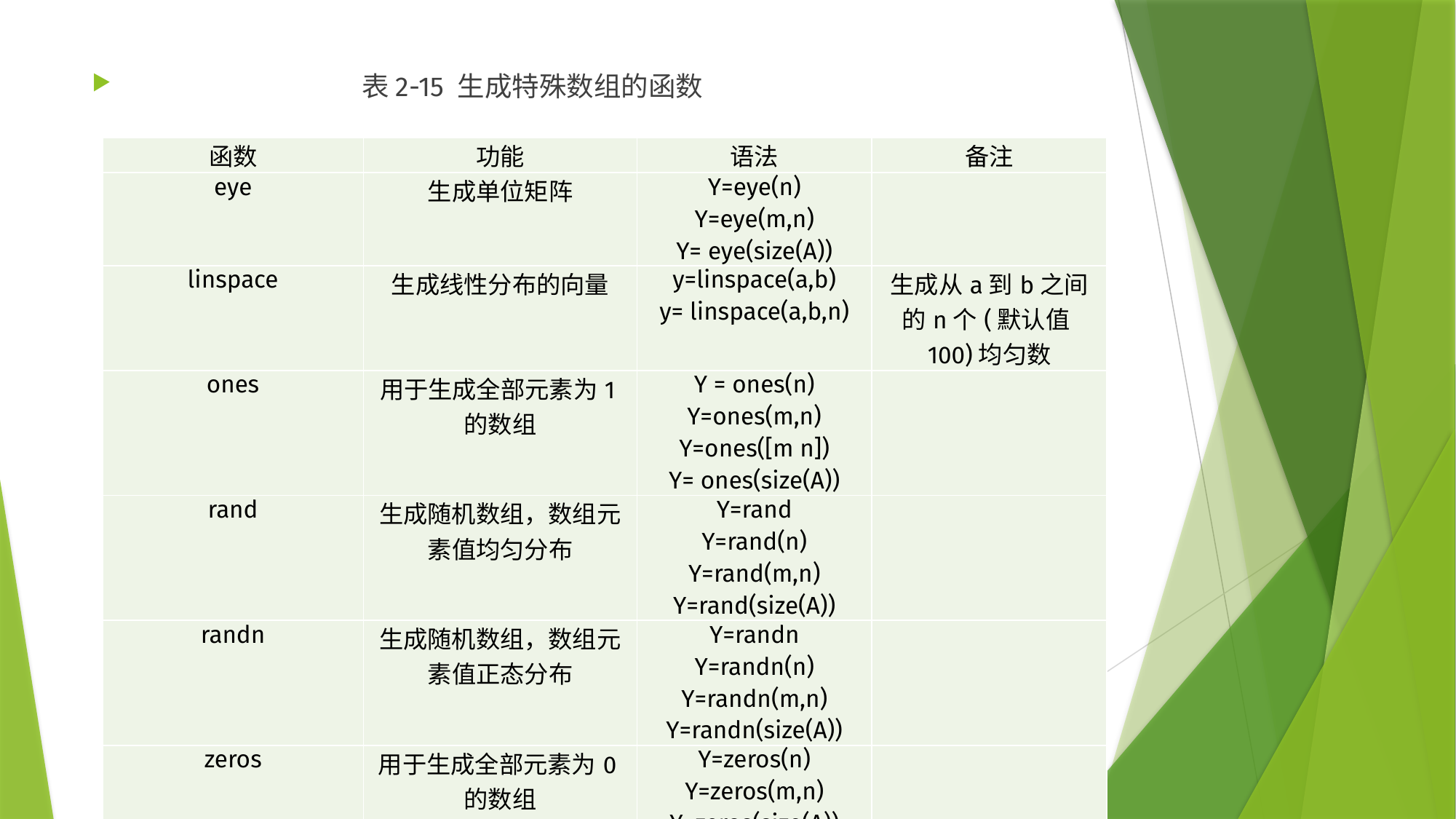

表2-15 生成特殊数组的函数

| 函数 | 功能 | 语法 | 备注 |
| --- | --- | --- | --- |
| eye | 生成单位矩阵 | Y=eye(n) Y=eye(m,n) Y= eye(size(A)) |  |
| linspace | 生成线性分布的向量 | y=linspace(a,b) y= linspace(a,b,n) | 生成从a到b之间的n个(默认值100)均匀数 |
| ones | 用于生成全部元素为1的数组 | Y = ones(n) Y=ones(m,n) Y=ones([m n]) Y= ones(size(A)) |  |
| rand | 生成随机数组，数组元素值均匀分布 | Y=rand Y=rand(n) Y=rand(m,n) Y=rand(size(A)) |  |
| randn | 生成随机数组，数组元素值正态分布 | Y=randn Y=randn(n) Y=randn(m,n) Y=randn(size(A)) |  |
| zeros | 用于生成全部元素为0的数组 | Y=zeros(n) Y=zeros(m,n) Y=zeros(size(A)) |  |